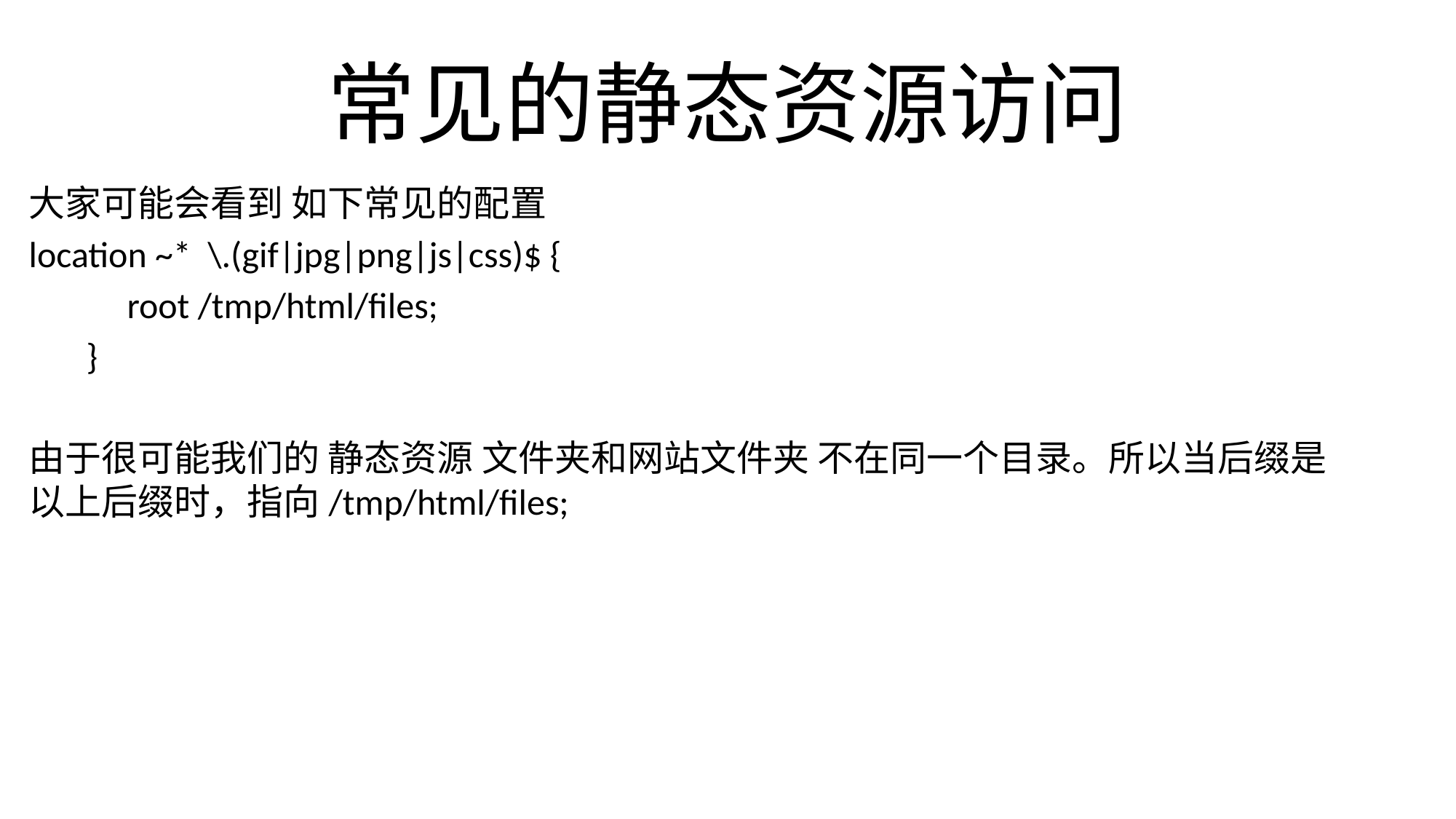

# 常见的静态资源访问
大家可能会看到 如下常见的配置
location ~*  \.(gif|jpg|png|js|css)$ {
            root /tmp/html/files;
       }

由于很可能我们的 静态资源 文件夹和网站文件夹 不在同一个目录。所以当后缀是以上后缀时，指向/tmp/html/files;